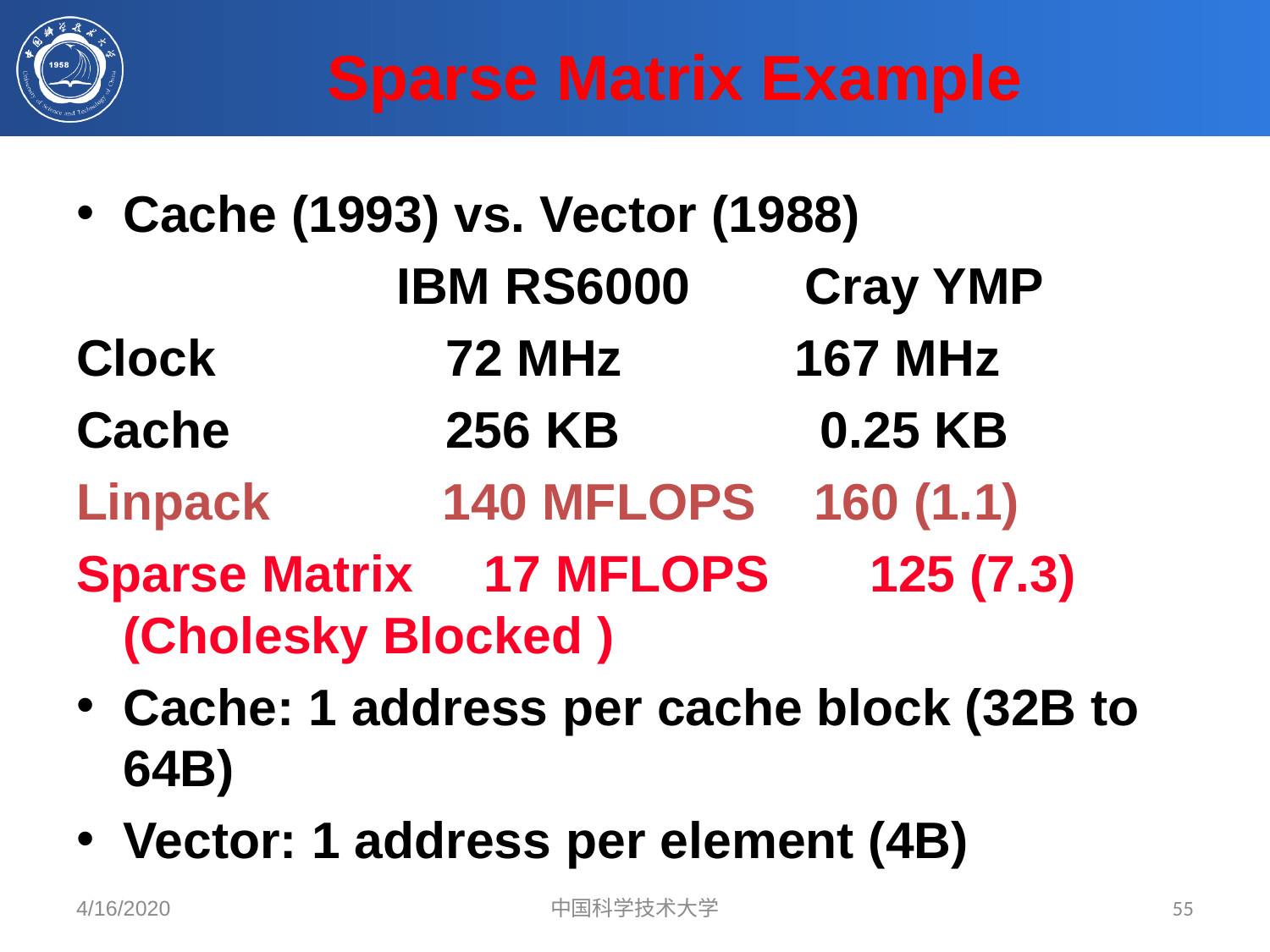

# Sparse Matrix Example
Cache (1993) vs. Vector (1988)
	                   IBM RS6000        Cray YMP
Clock                72 MHz            167 MHz
Cache               256 KB              0.25 KB
Linpack            140 MFLOPS    160 (1.1)
Sparse Matrix	 17 MFLOPS       125 (7.3)
(Cholesky Blocked )
Cache: 1 address per cache block (32B to 64B)
Vector: 1 address per element (4B)
4/16/2020
中国科学技术大学
55